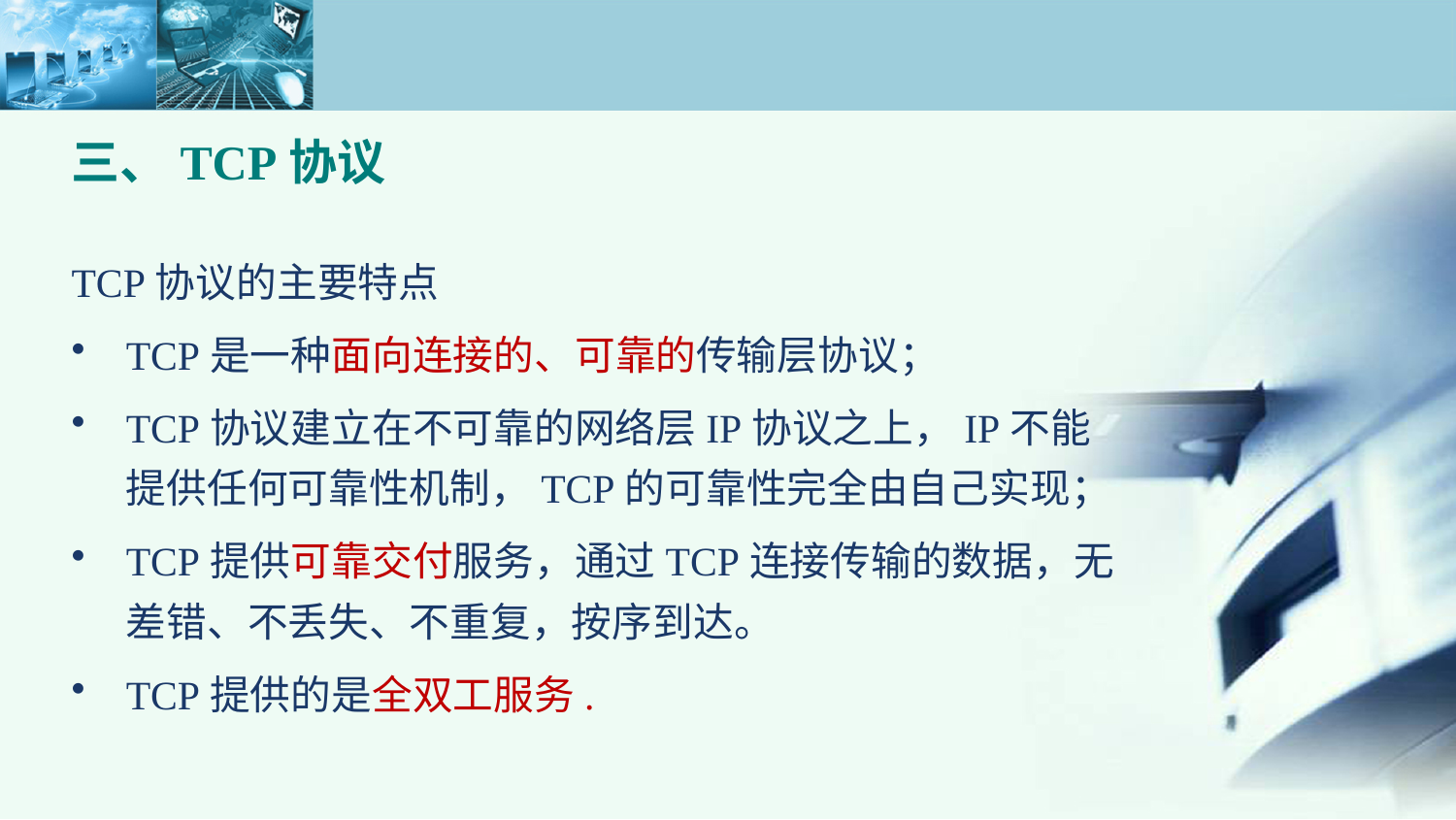

三、TCP协议
TCP协议的主要特点
TCP是一种面向连接的、可靠的传输层协议；
TCP协议建立在不可靠的网络层IP协议之上，IP不能提供任何可靠性机制，TCP的可靠性完全由自己实现；
TCP提供可靠交付服务，通过TCP连接传输的数据，无差错、不丢失、不重复，按序到达。
TCP提供的是全双工服务.